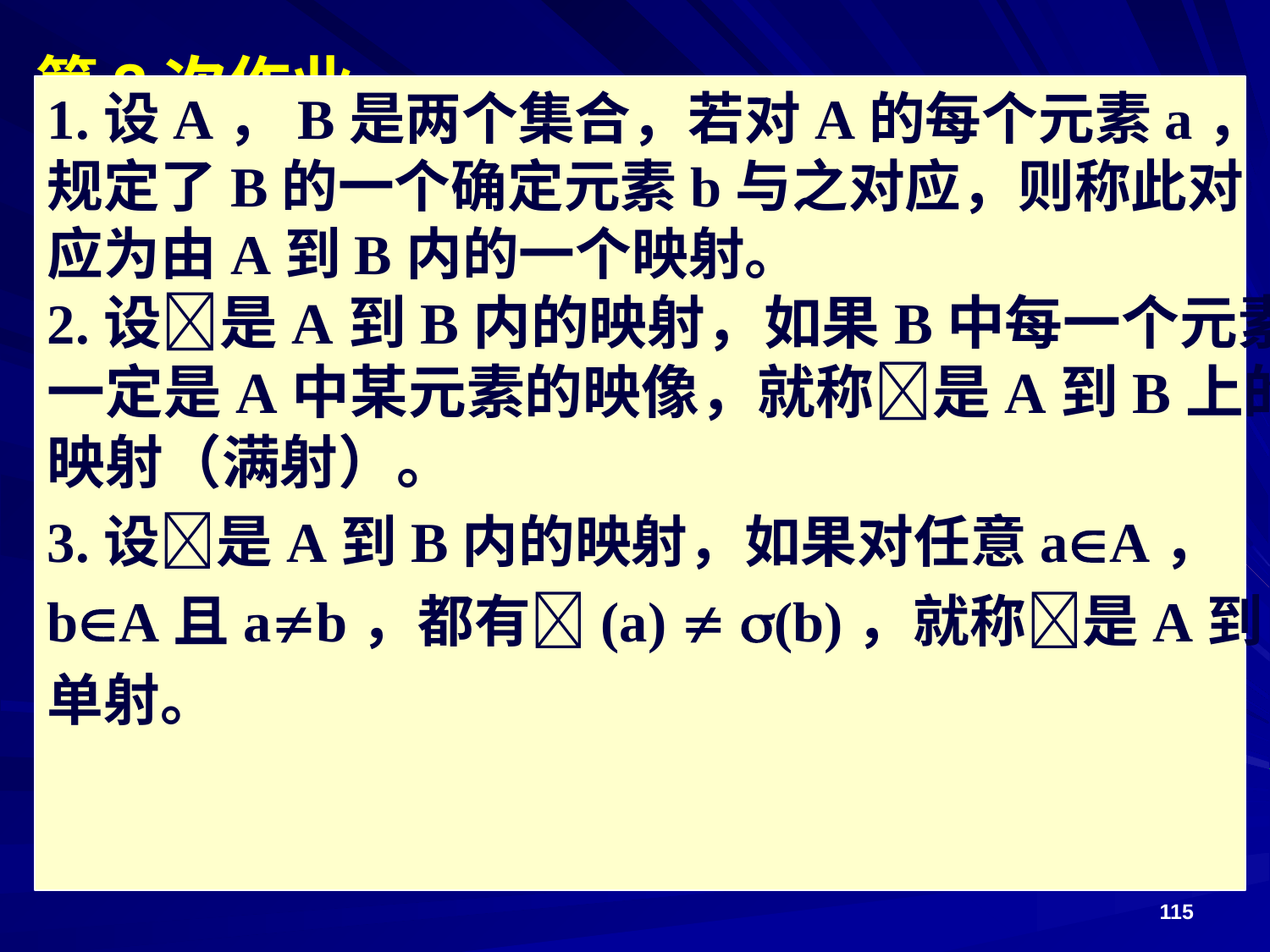

# 第3次作业
1.设A，B是两个集合，若对A的每个元素a，
规定了B的一个确定元素b与之对应，则称此对
应为由A到B内的一个映射。
2.设σ是A到B内的映射，如果B中每一个元素都
一定是A中某元素的映像，就称σ是A到B上的
映射（满射）。
3.设σ是A到B内的映射，如果对任意a∈A，
b∈A且a≠b，都有σ(a) ≠ σ(b)，就称σ是A到B的
单射。

3、设A={x1,x2,x3,x4,x5}，B={y1,y2,y3}，那么共有多少个从A到B的映射？

答：35=243
115